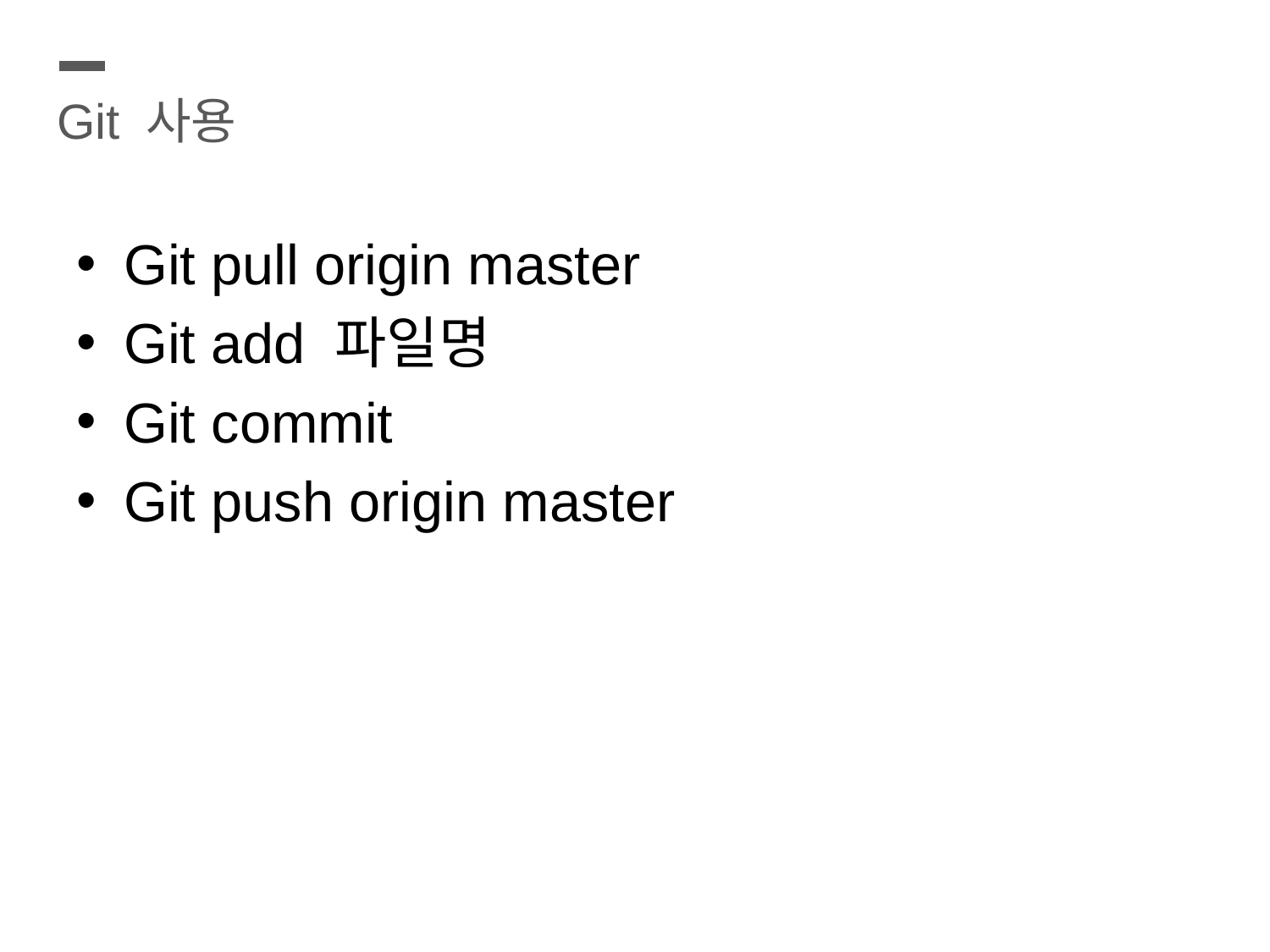

Git 사용

Git pull origin master
Git add 파일명
Git commit
Git push origin master